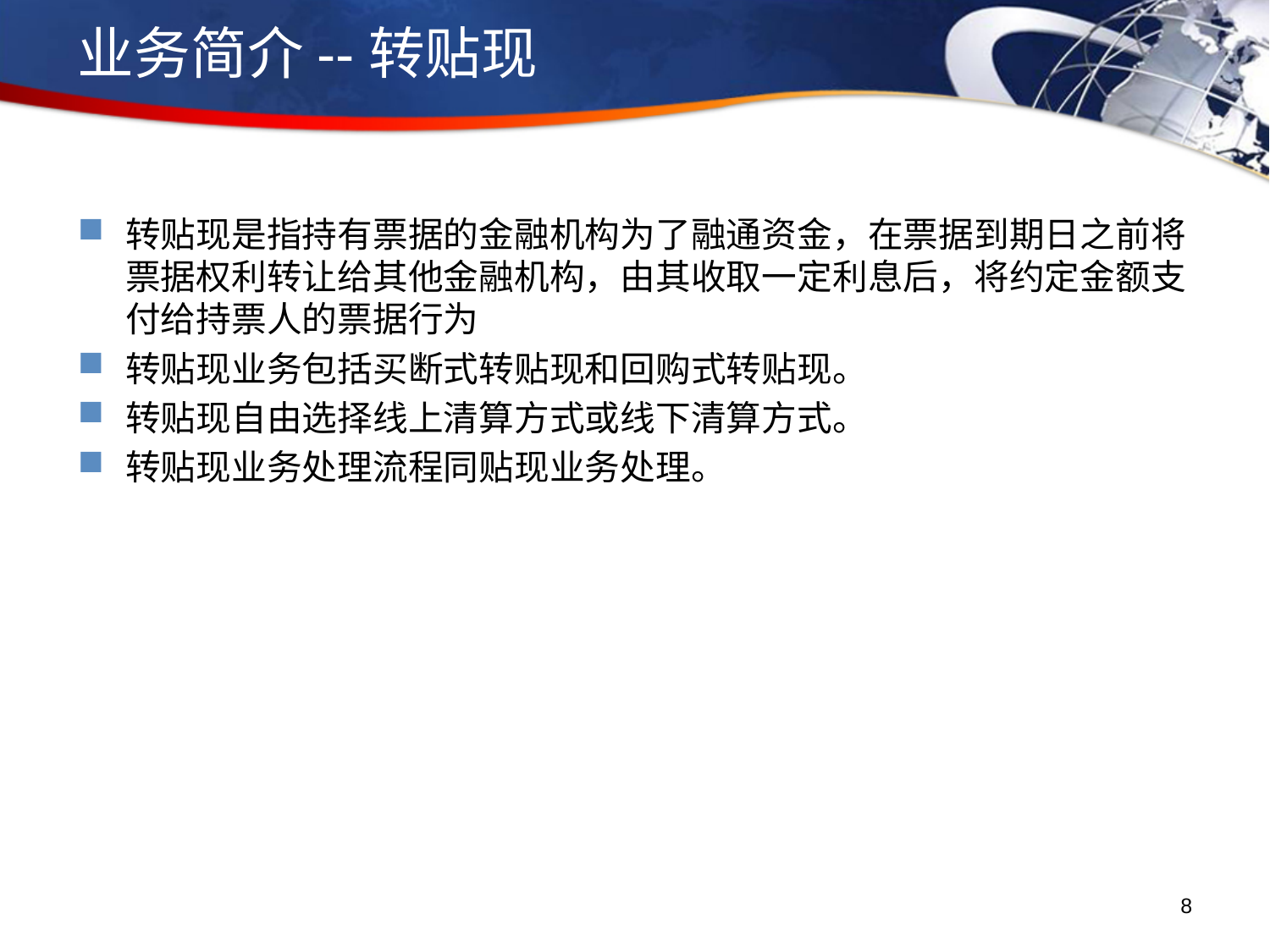

# 业务简介--转贴现
转贴现是指持有票据的金融机构为了融通资金，在票据到期日之前将票据权利转让给其他金融机构，由其收取一定利息后，将约定金额支付给持票人的票据行为
转贴现业务包括买断式转贴现和回购式转贴现。
转贴现自由选择线上清算方式或线下清算方式。
转贴现业务处理流程同贴现业务处理。

8